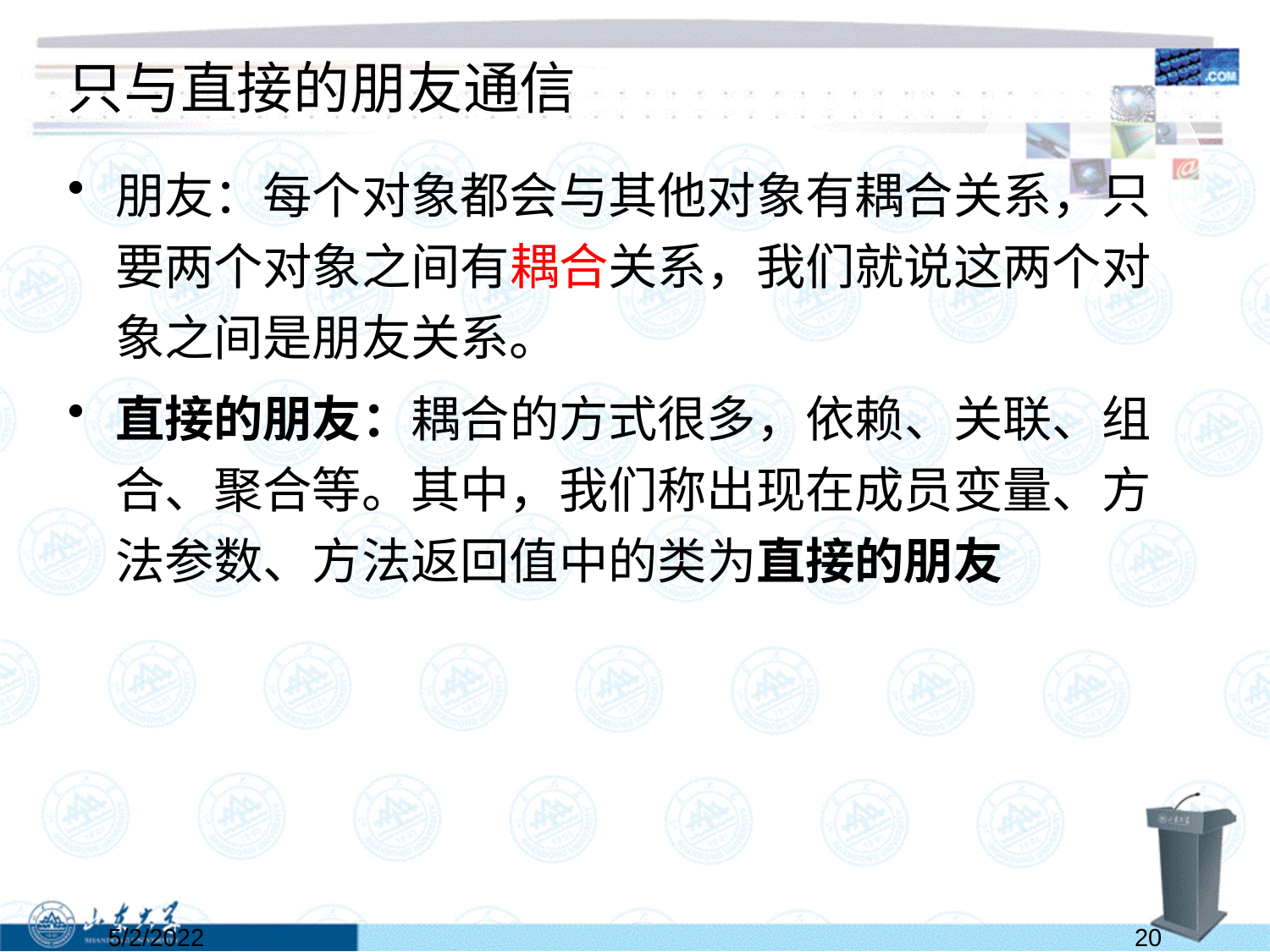

# 只与直接的朋友通信
朋友：每个对象都会与其他对象有耦合关系，只要两个对象之间有耦合关系，我们就说这两个对象之间是朋友关系。
直接的朋友：耦合的方式很多，依赖、关联、组合、聚合等。其中，我们称出现在成员变量、方法参数、方法返回值中的类为直接的朋友
5/2/2022
20